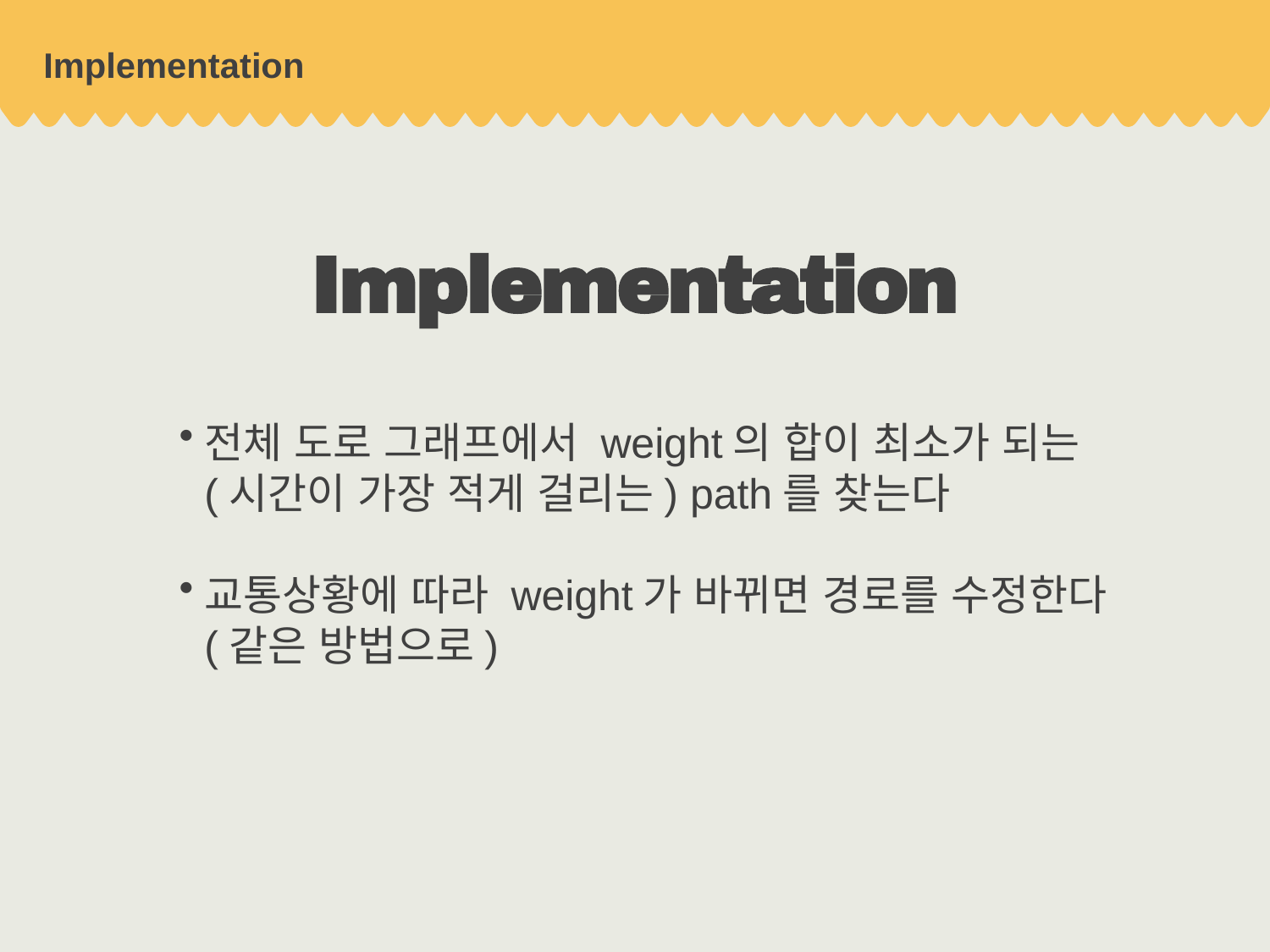

# Implementation
Implementation
전체 도로 그래프에서 weight의 합이 최소가 되는(시간이 가장 적게 걸리는) path를 찾는다

교통상황에 따라 weight가 바뀌면 경로를 수정한다(같은 방법으로)